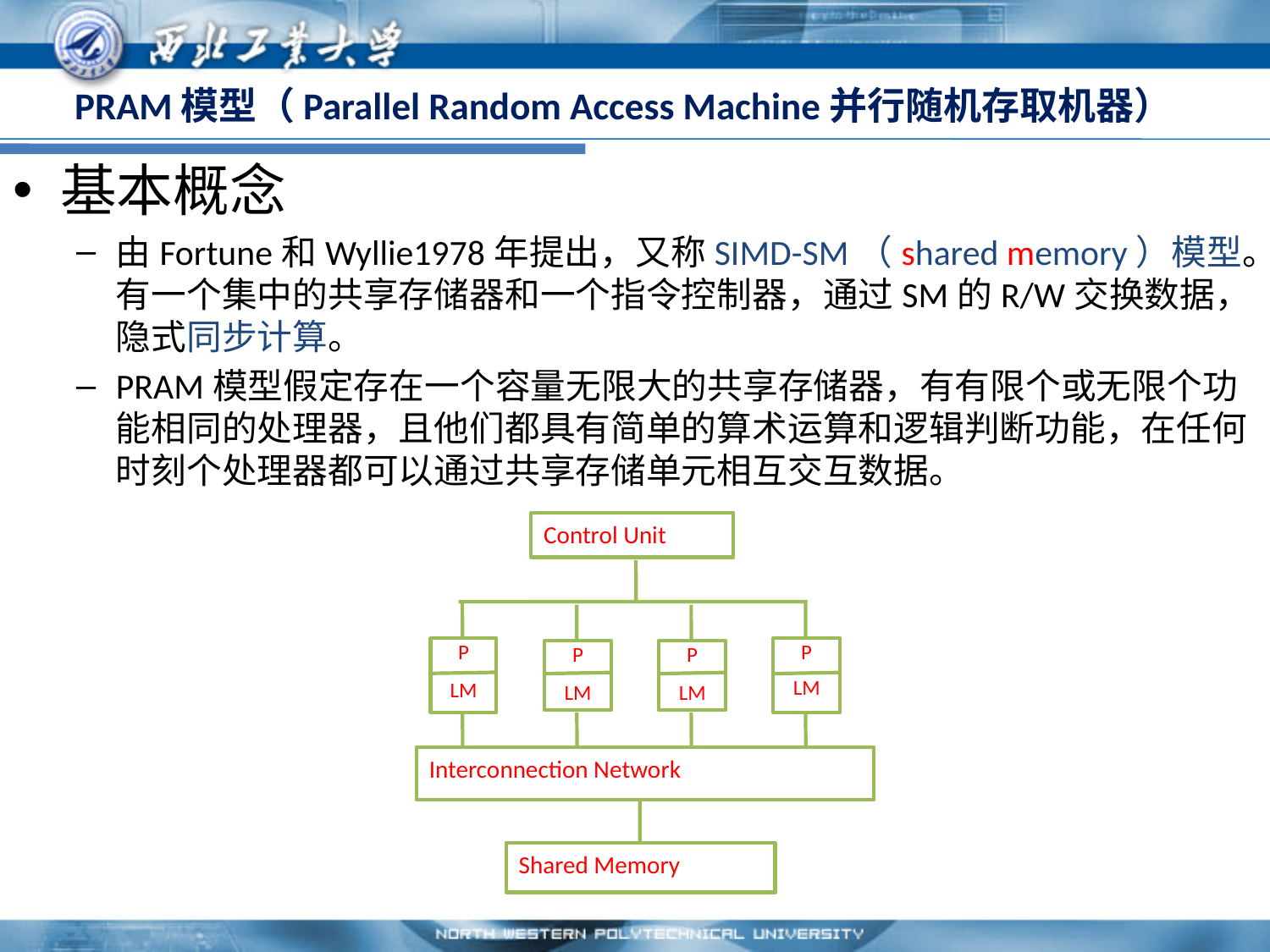

# PRAM模型（Parallel Random Access Machine并行随机存取机器）
基本概念
由Fortune和Wyllie1978年提出，又称SIMD-SM（shared memory）模型。有一个集中的共享存储器和一个指令控制器，通过SM的R/W交换数据，隐式同步计算。
PRAM模型假定存在一个容量无限大的共享存储器，有有限个或无限个功能相同的处理器，且他们都具有简单的算术运算和逻辑判断功能，在任何时刻个处理器都可以通过共享存储单元相互交互数据。
Control Unit

P

LM

P

LM

P

LM

P

LM

Interconnection Network

Shared Memory